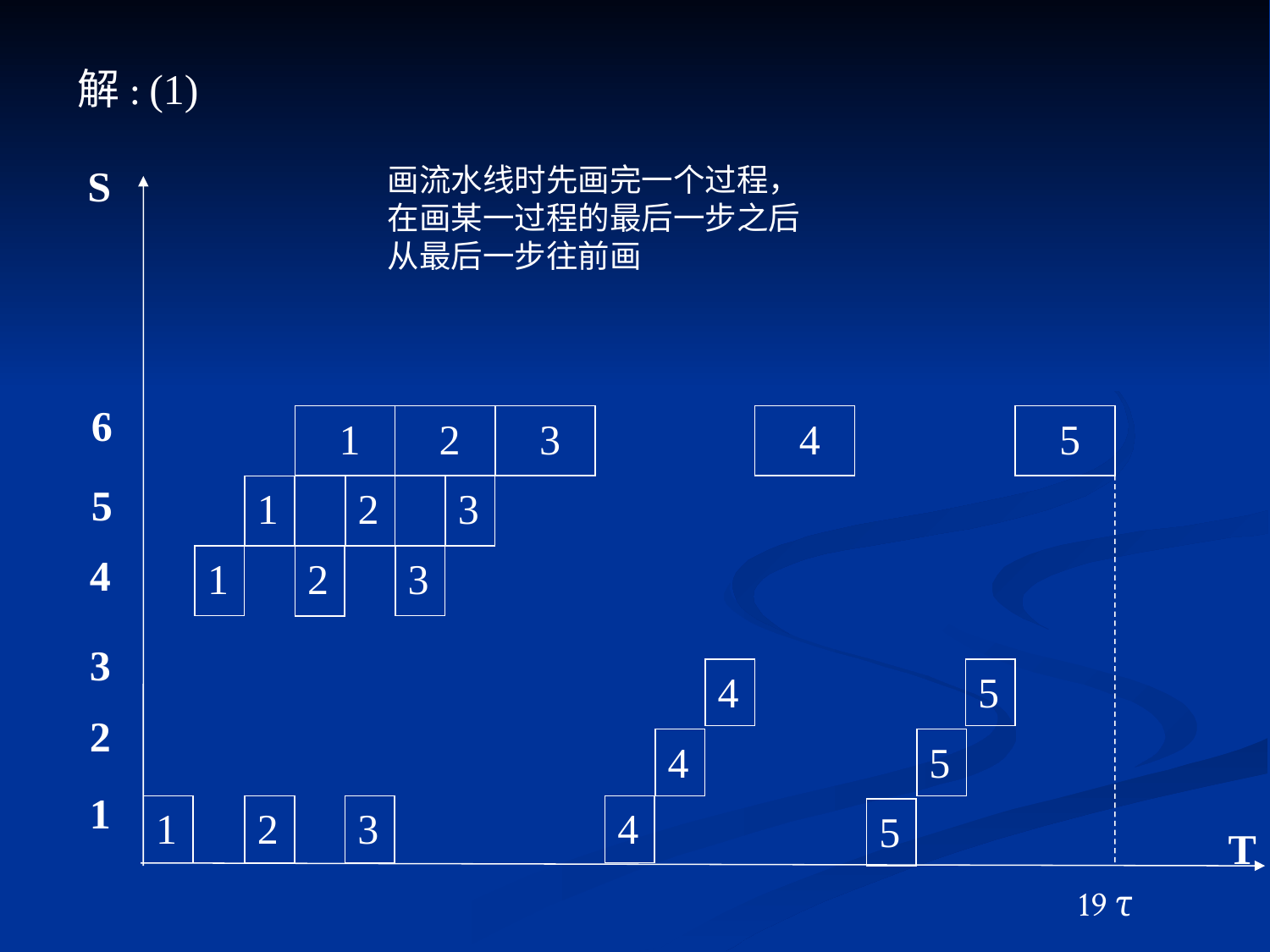

解: (1)
S
画流水线时先画完一个过程，在画某一过程的最后一步之后从最后一步往前画

6
   1
   2
   3
   4
   5

5
1
2
3
4
1
3
2
3
4
5
2
4
5
1
1
2
3
4
5
T

19 τ